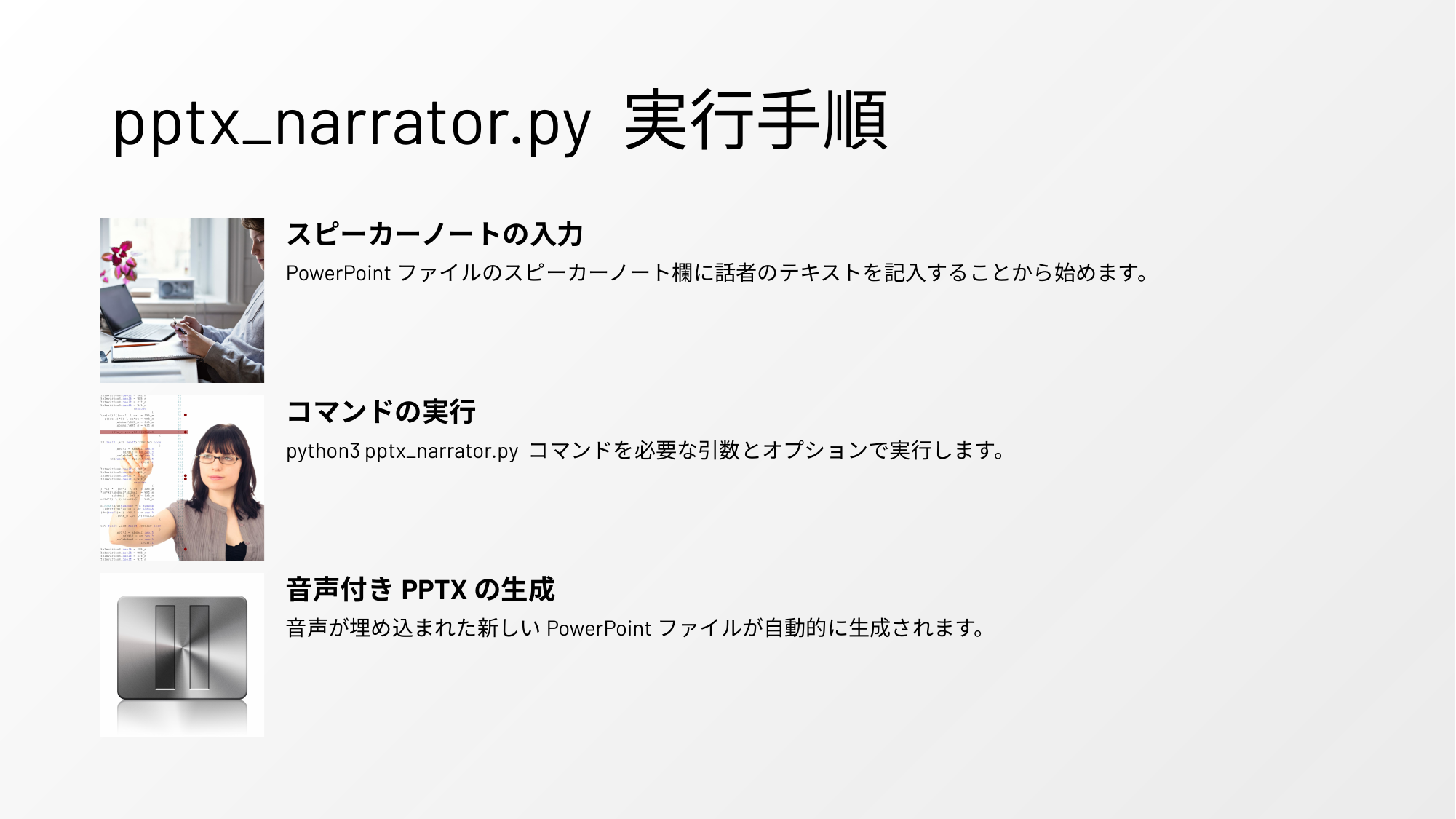

# pptx_narrator.py 実行手順
スピーカーノートの入力
PowerPointファイルのスピーカーノート欄に話者のテキストを記入することから始めます。
コマンドの実行
python3 pptx_narrator.py コマンドを必要な引数とオプションで実行します。
音声付きPPTXの生成
音声が埋め込まれた新しいPowerPointファイルが自動的に生成されます。